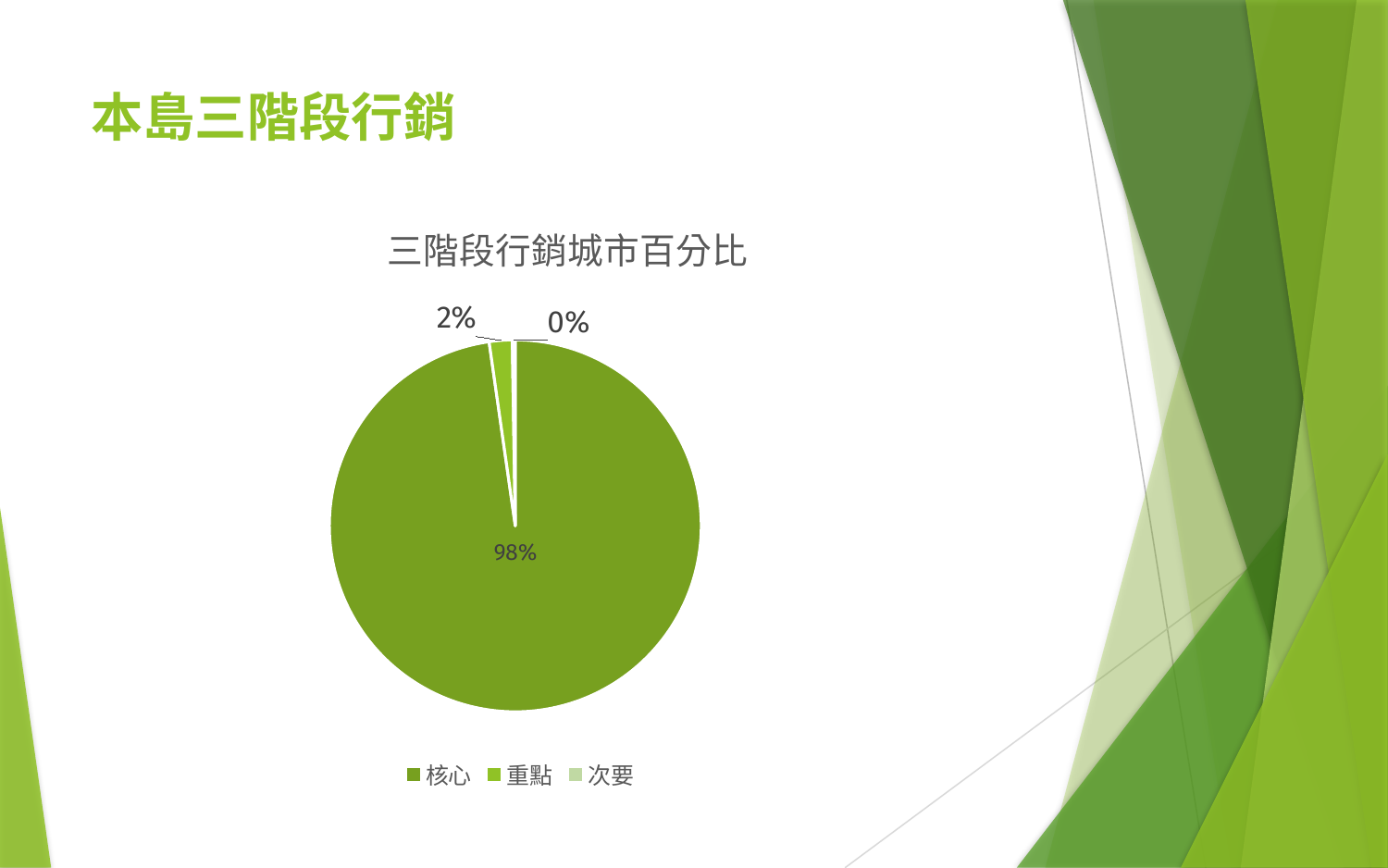

# 本島三階段行銷

### Chart: 三階段行銷城市百分比

| Category |  |
|---|---|
| 核心 | 1041807.0 |
| 重點 | 21269.0 |
| 次要 | 2733.0 |